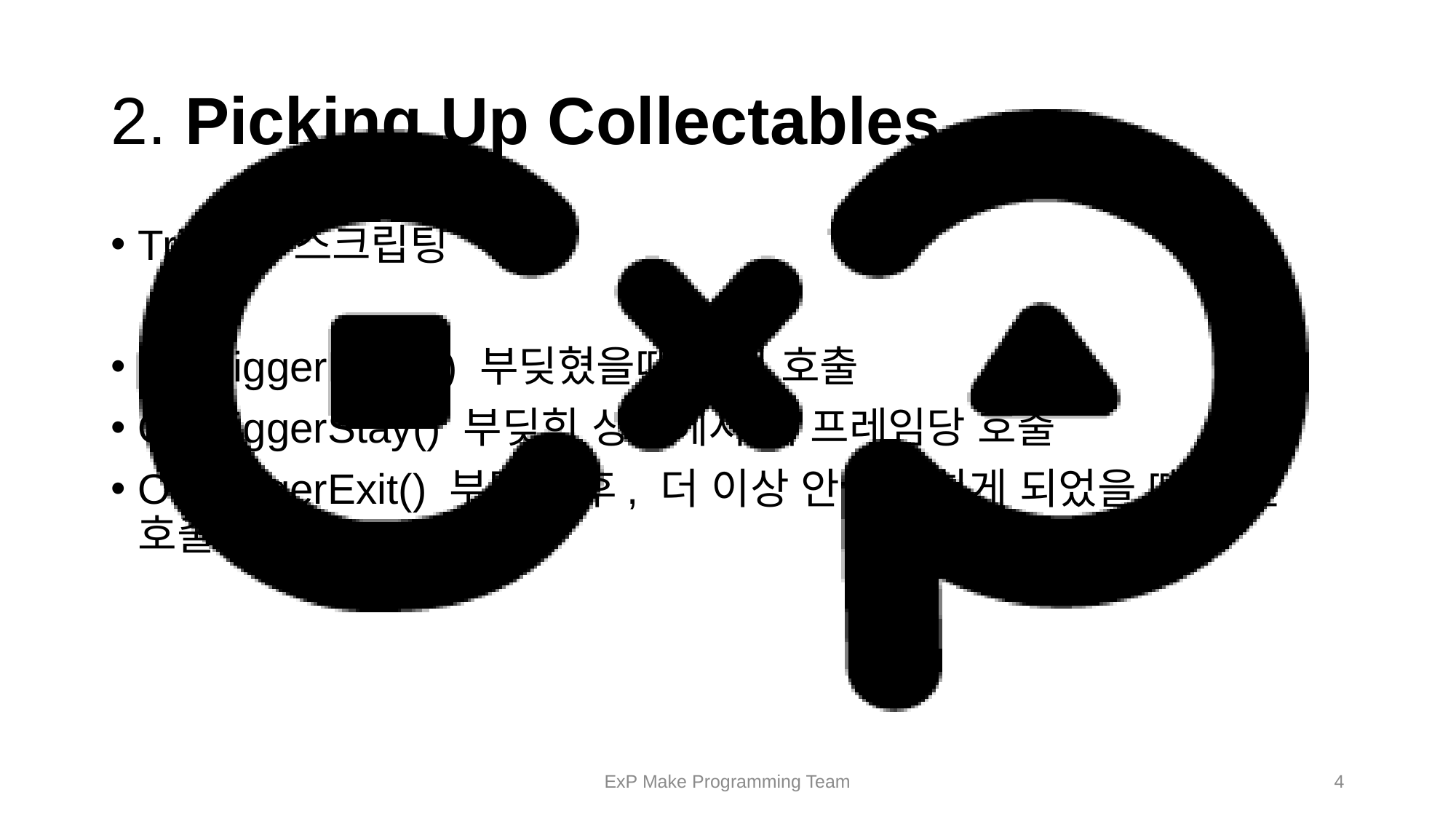

# 2. Picking Up Collectables
Trigger 스크립팅

OnTriggerEnter() 부딪혔을때 1번 호출
OnTriggerStay() 부딪힌 상태에서 매 프레임당 호출
OnTriggerExit() 부딪힌 후, 더 이상 안 부딪히게 되었을 때 1번 호출
ExP Make Programming Team
4